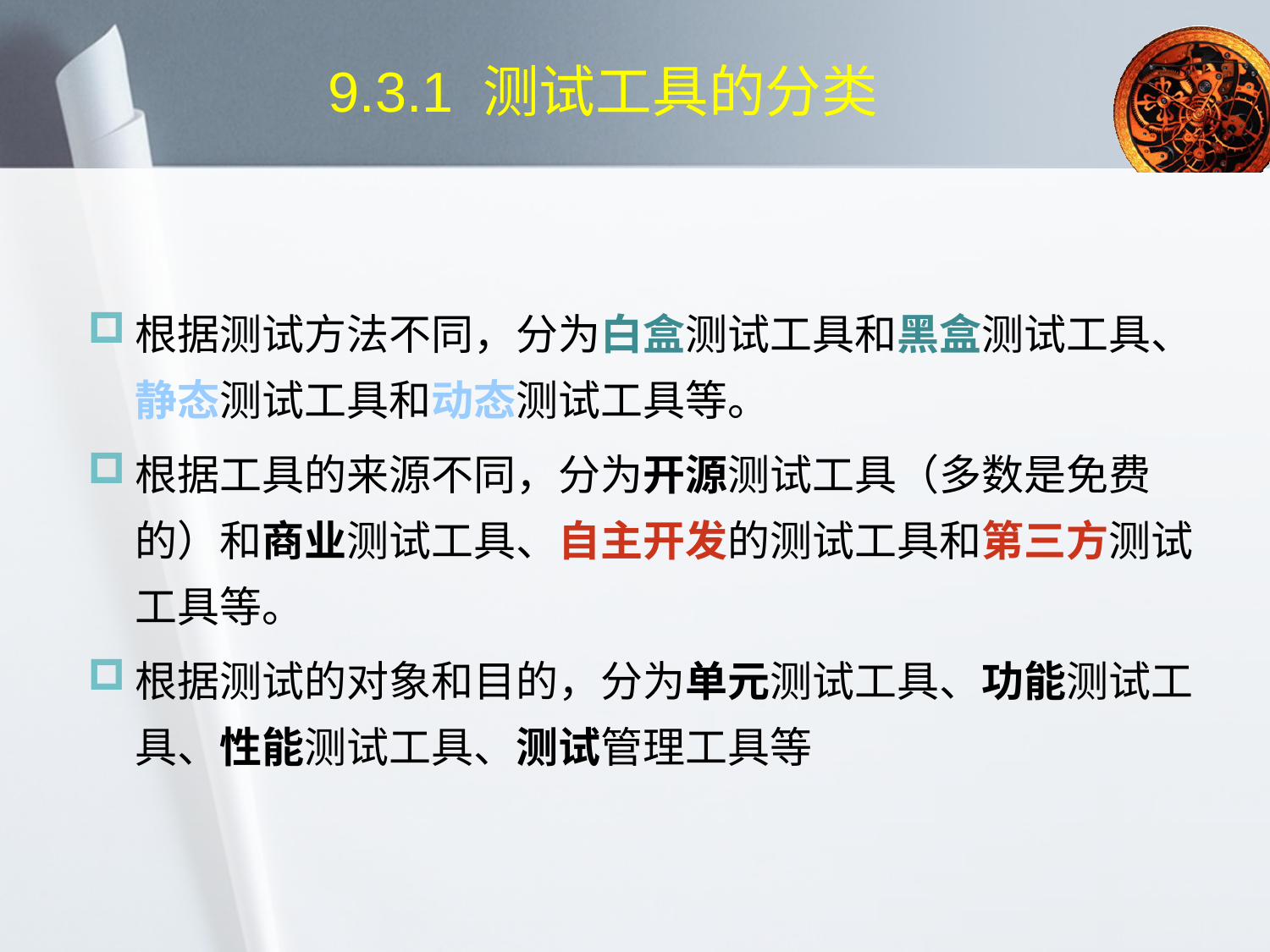

# 9.3.1 测试工具的分类
根据测试方法不同，分为白盒测试工具和黑盒测试工具、静态测试工具和动态测试工具等。
根据工具的来源不同，分为开源测试工具（多数是免费的）和商业测试工具、自主开发的测试工具和第三方测试工具等。
根据测试的对象和目的，分为单元测试工具、功能测试工具、性能测试工具、测试管理工具等